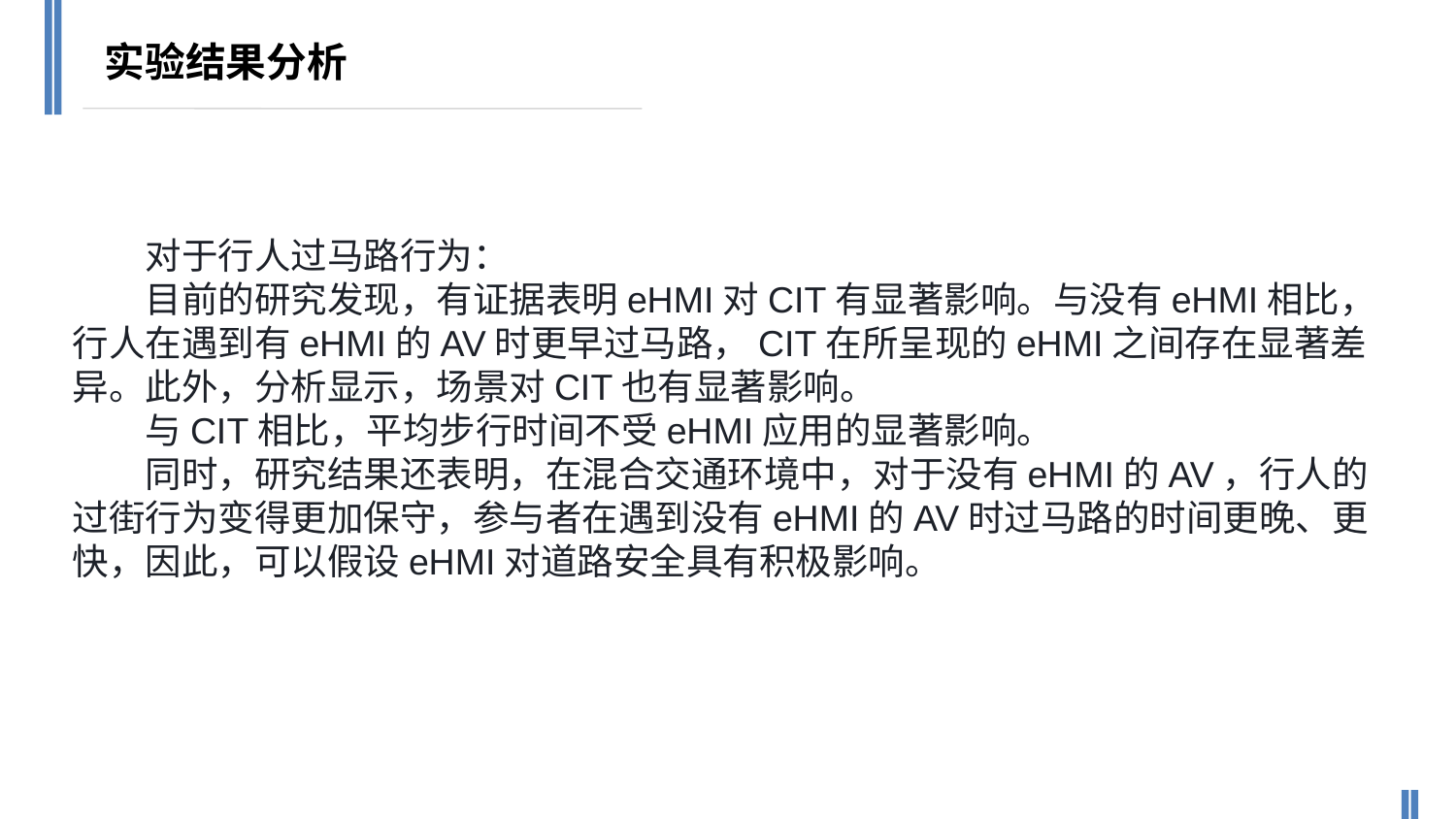

实验结果分析
对于行人过马路行为：
目前的研究发现，有证据表明eHMI对CIT有显著影响。与没有eHMI相比，行人在遇到有eHMI的AV时更早过马路，CIT在所呈现的eHMI之间存在显著差异。此外，分析显示，场景对CIT也有显著影响。
与CIT相比，平均步行时间不受eHMI应用的显著影响。
同时，研究结果还表明，在混合交通环境中，对于没有eHMI的AV，行人的过街行为变得更加保守，参与者在遇到没有eHMI的AV时过马路的时间更晚、更快，因此，可以假设eHMI对道路安全具有积极影响。